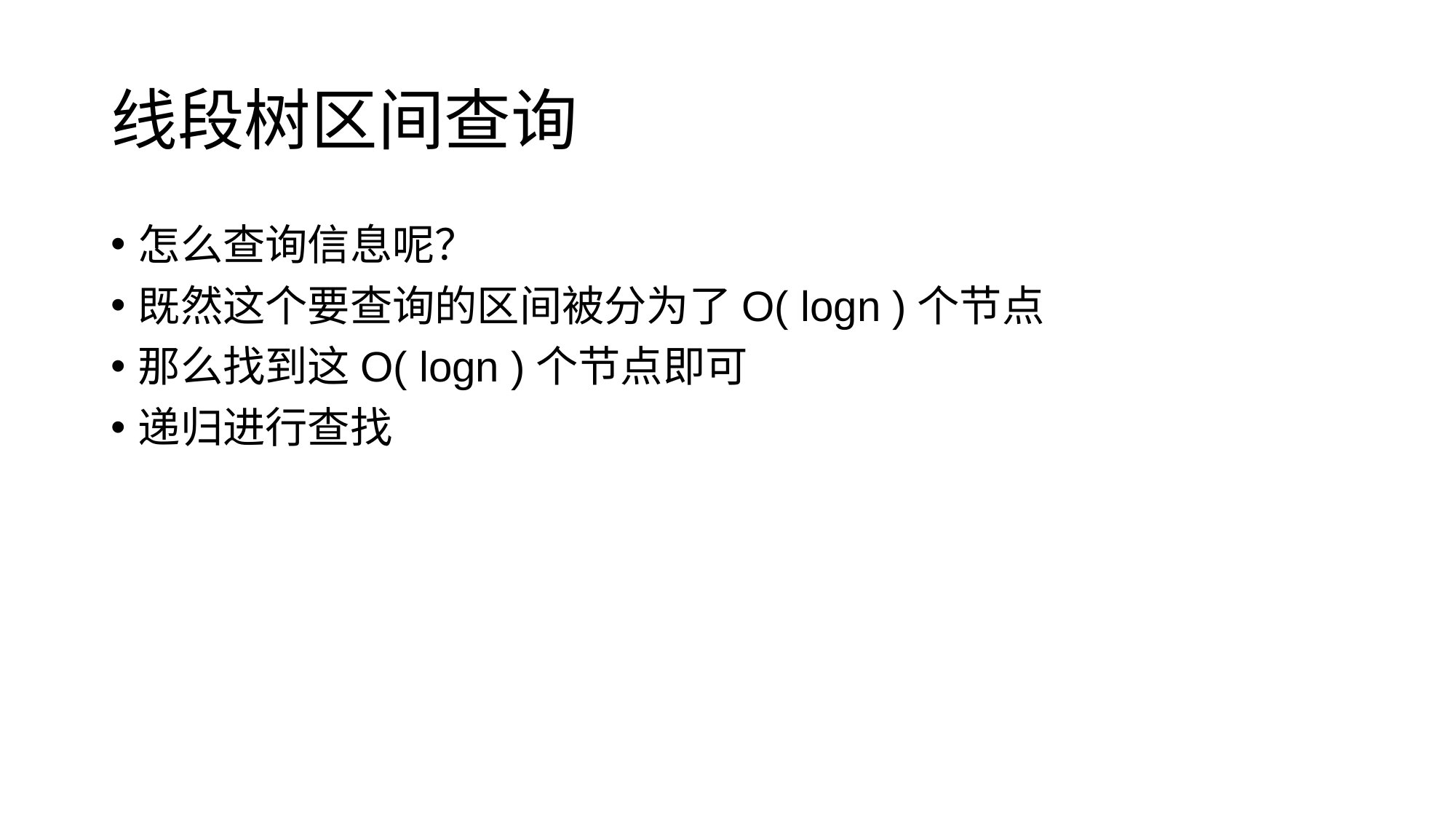

# 线段树区间查询
怎么查询信息呢？
既然这个要查询的区间被分为了O( logn )个节点
那么找到这O( logn )个节点即可
递归进行查找